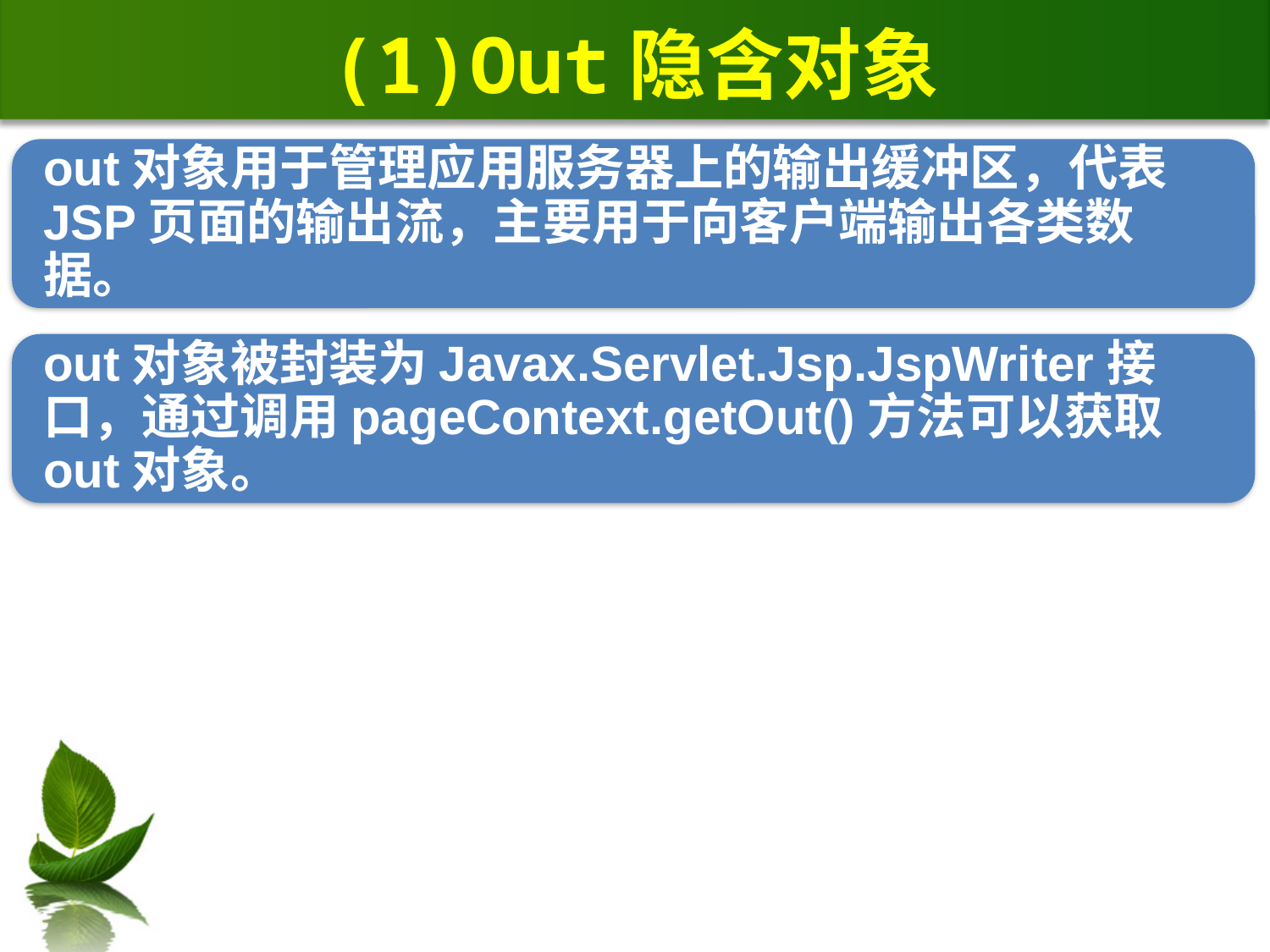

# (1)Out隐含对象
out对象用于管理应用服务器上的输出缓冲区，代表JSP页面的输出流，主要用于向客户端输出各类数据。
out对象被封装为Javax.Servlet.Jsp.JspWriter接口，通过调用pageContext.getOut()方法可以获取out对象。